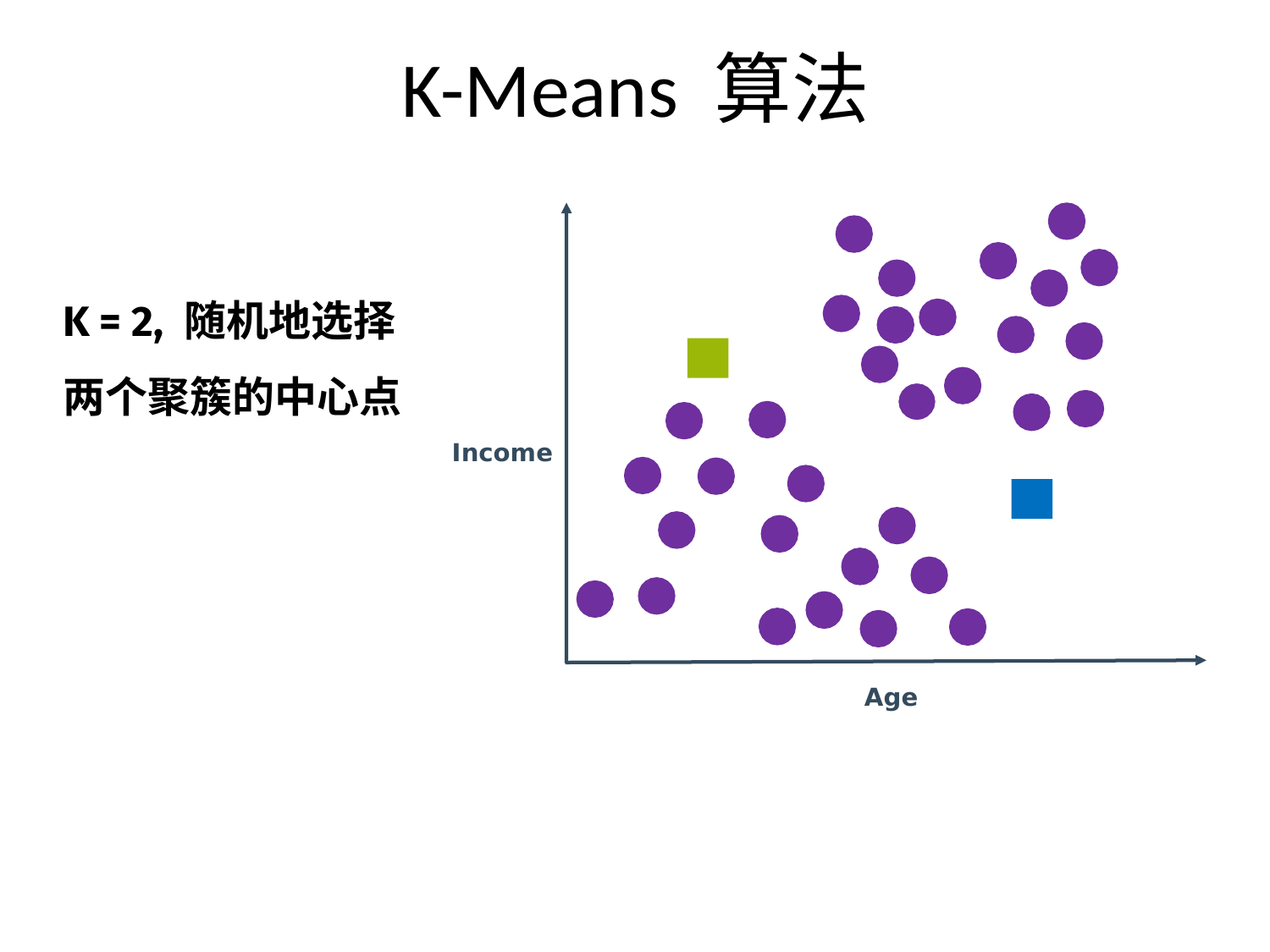

# K-Means 算法

K = 2, 随机地选择两个聚簇的中心点

Income

Age